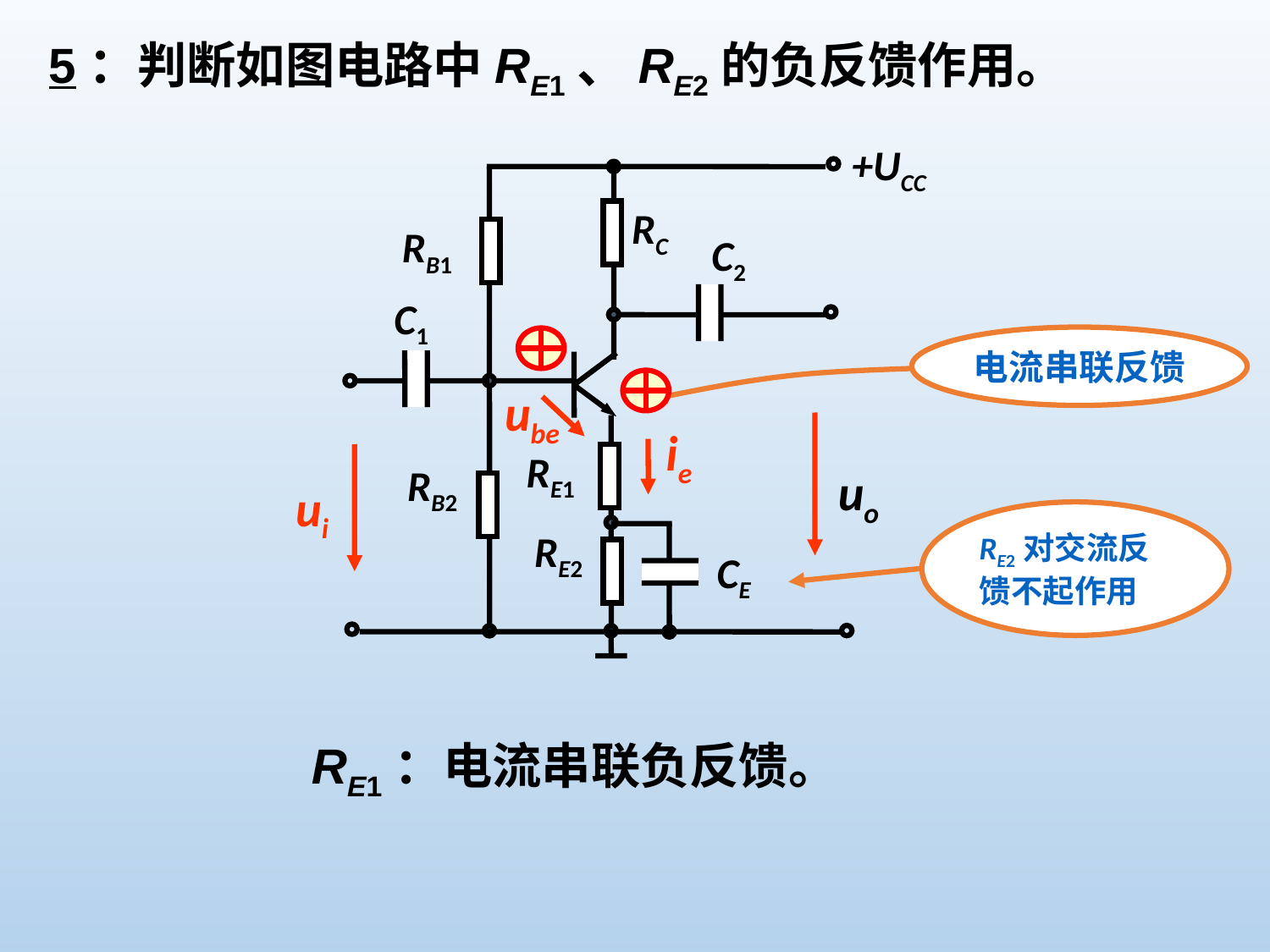

5：判断如图电路中RE1、RE2的负反馈作用。
+UCC

RC

RB1

C2

C1

ube

ie
RE1

RB2
uo
ui

RE2

CE

电流串联反馈

RE2对交流反馈不起作用

RE1：电流串联负反馈。